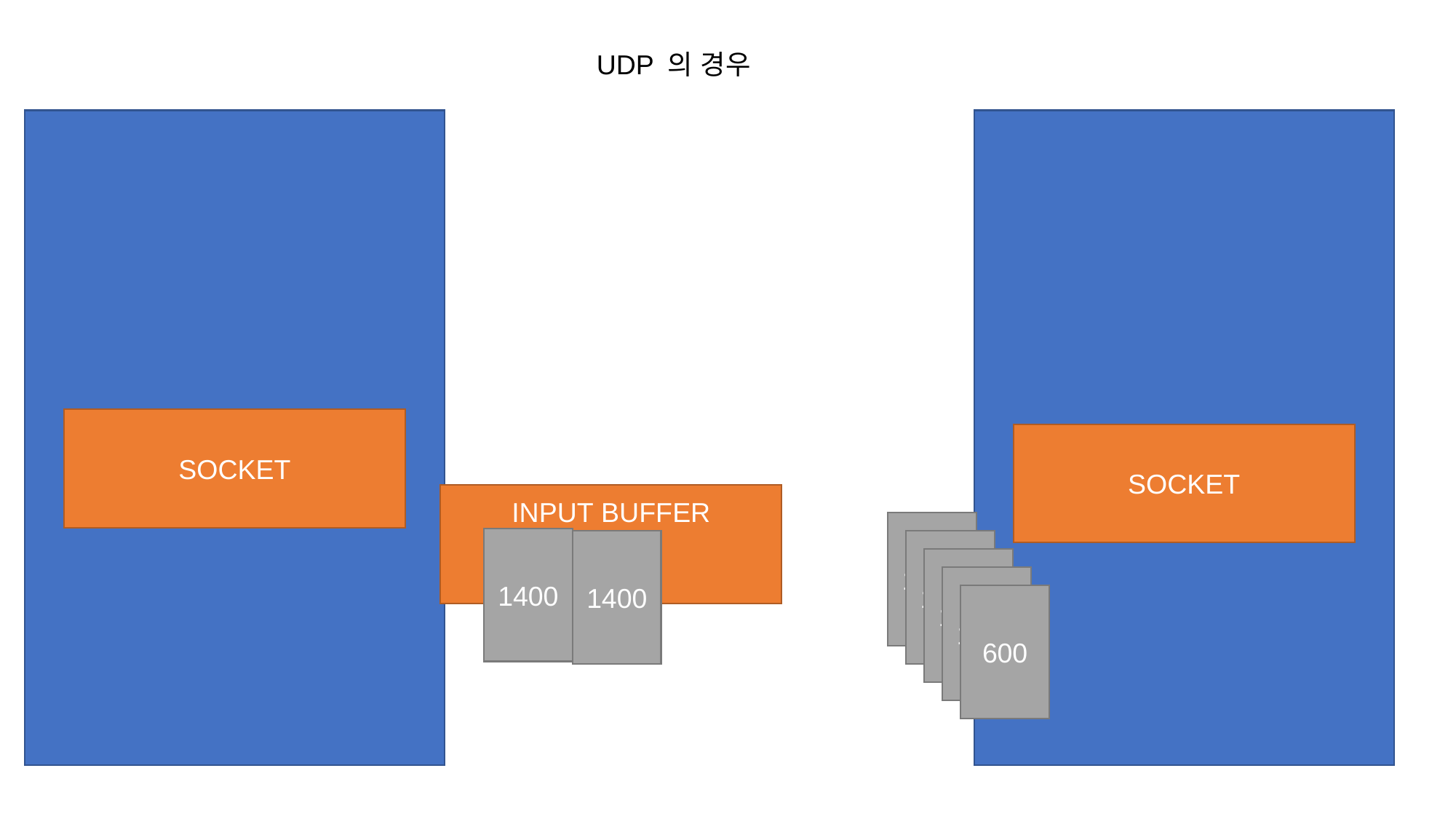

UDP 의 경우

SOCKET
SOCKET
INPUT BUFFER

1400
1400
1400
1400
1400
1400
600